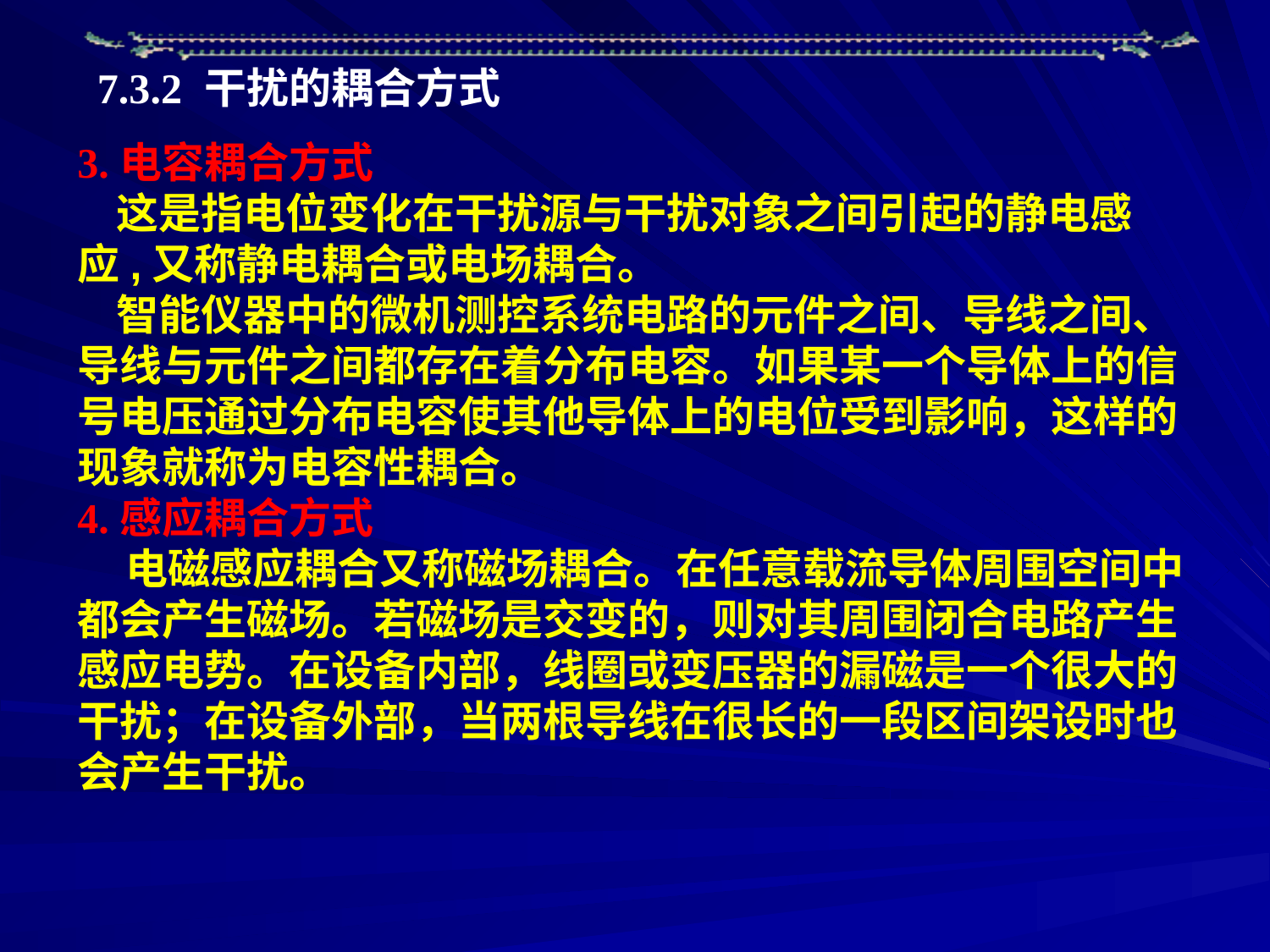

7.3.2 干扰的耦合方式
3.电容耦合方式
   这是指电位变化在干扰源与干扰对象之间引起的静电感应,又称静电耦合或电场耦合。
   智能仪器中的微机测控系统电路的元件之间、导线之间、导线与元件之间都存在着分布电容。如果某一个导体上的信号电压通过分布电容使其他导体上的电位受到影响，这样的现象就称为电容性耦合。
4.感应耦合方式
    电磁感应耦合又称磁场耦合。在任意载流导体周围空间中都会产生磁场。若磁场是交变的，则对其周围闭合电路产生感应电势。在设备内部，线圈或变压器的漏磁是一个很大的干扰；在设备外部，当两根导线在很长的一段区间架设时也会产生干扰。